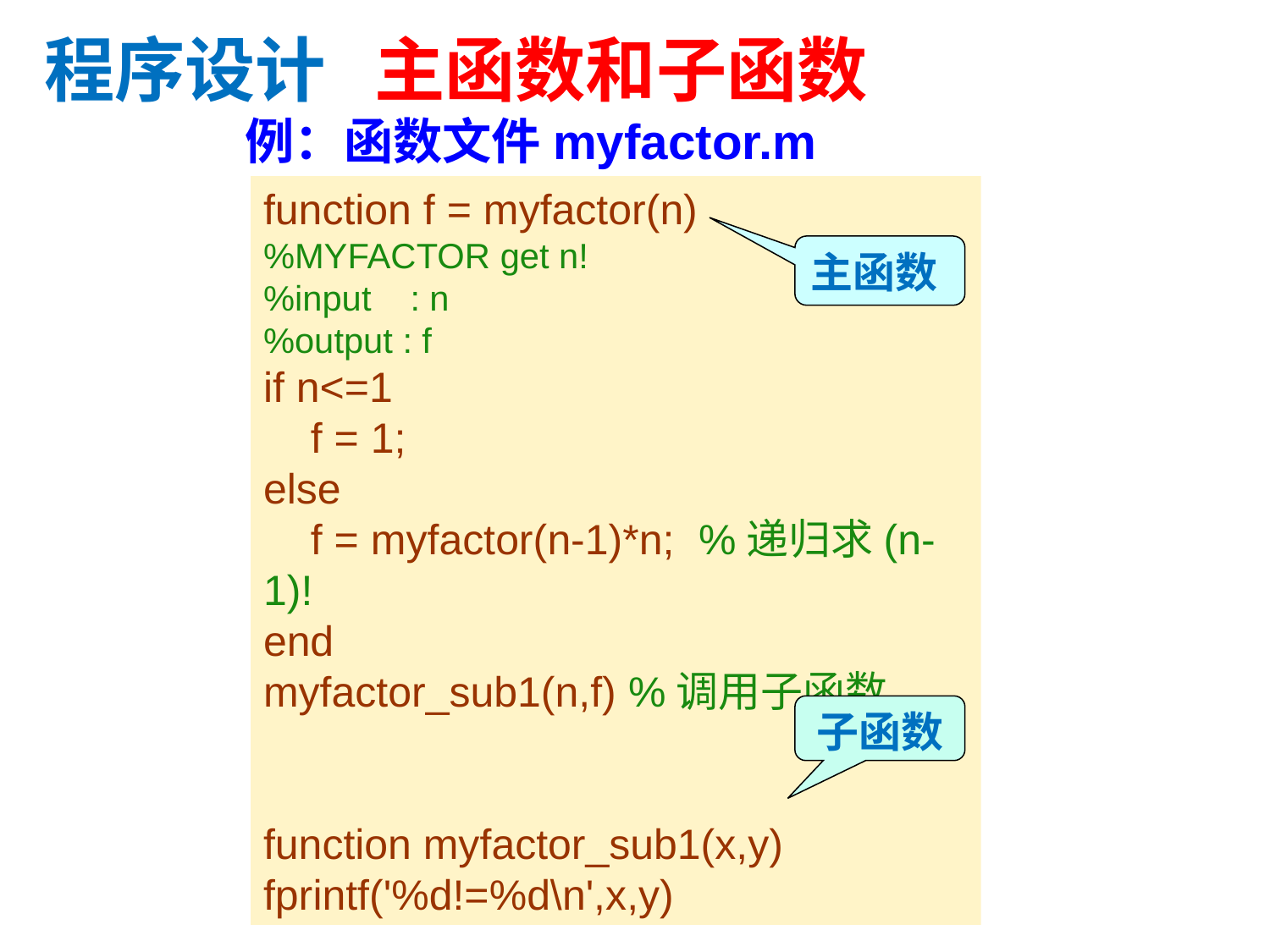

程序设计   主函数和子函数
例：函数文件myfactor.m
function f = myfactor(n)
%MYFACTOR get n!
%input    : n
%output : f
if n<=1
    f = 1;
else
    f = myfactor(n-1)*n;  %递归求(n-1)!
end
myfactor_sub1(n,f) %调用子函数

function myfactor_sub1(x,y)
fprintf('%d!=%d\n',x,y)
主函数
子函数